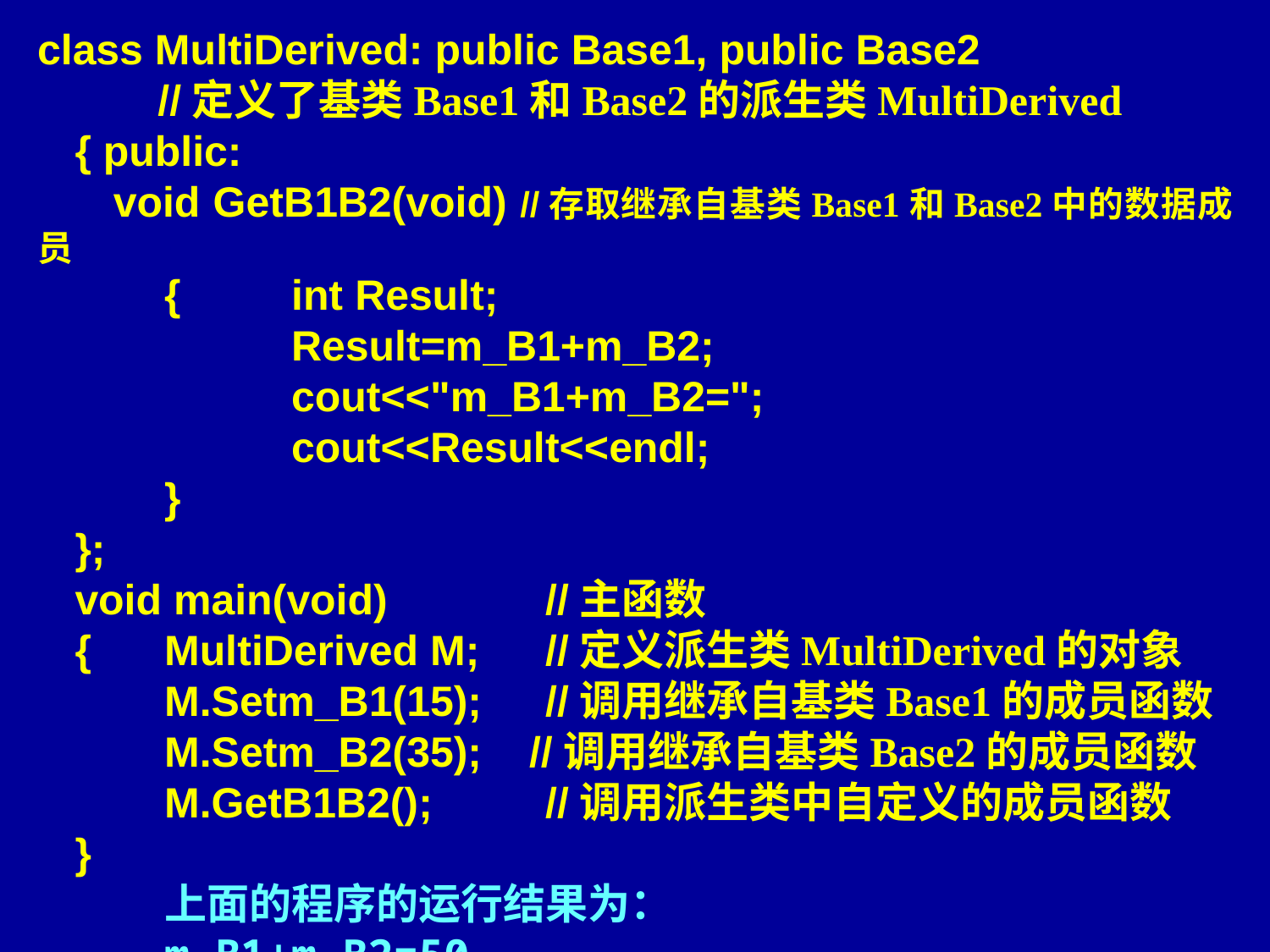

class MultiDerived: public Base1, public Base2
       //定义了基类Base1和Base2的派生类MultiDerived
{ public:
   void GetB1B2(void) //存取继承自基类Base1和Base2中的数据成员
	{	int Result;
		Result=m_B1+m_B2;
        	cout<<"m_B1+m_B2=";
		cout<<Result<<endl;
	}
};
void main(void)		//主函数
{	MultiDerived M; 	//定义派生类MultiDerived的对象
 	M.Setm_B1(15); 	//调用继承自基类Base1的成员函数
	M.Setm_B2(35);    //调用继承自基类Base2的成员函数
	M.GetB1B2();	//调用派生类中自定义的成员函数
}
	上面的程序的运行结果为：
	m_B1+m_B2=50